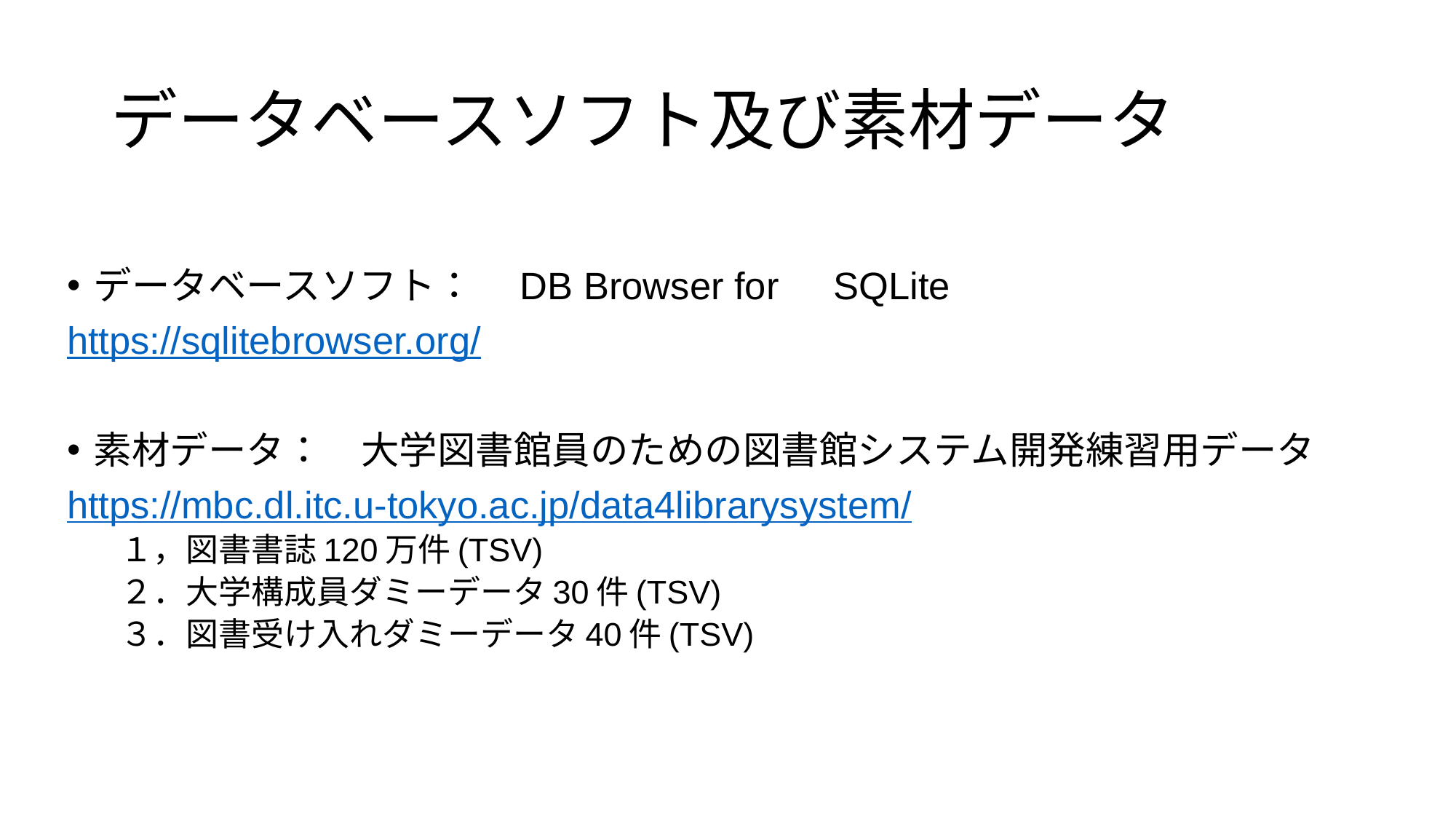

# データベースソフト及び素材データ

データベースソフト：　DB Browser for　SQLite
https://sqlitebrowser.org/

素材データ：　大学図書館員のための図書館システム開発練習用データ
https://mbc.dl.itc.u-tokyo.ac.jp/data4librarysystem/
１，図書書誌120万件(TSV)
２．大学構成員ダミーデータ30件(TSV)
３．図書受け入れダミーデータ40件(TSV)